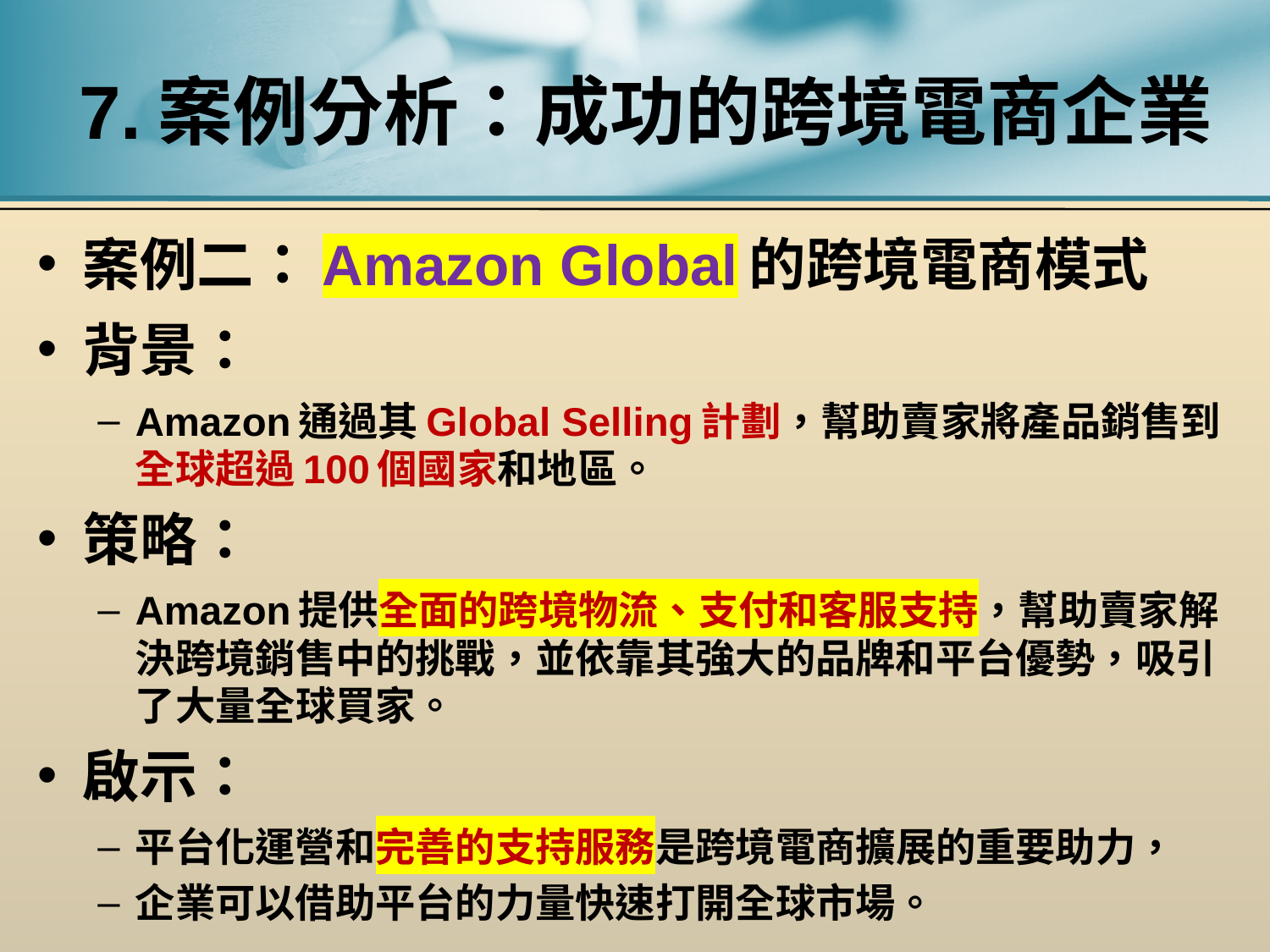

# 7.案例分析：成功的跨境電商企業
案例二：Amazon Global的跨境電商模式
背景：
Amazon通過其Global Selling計劃，幫助賣家將產品銷售到全球超過100個國家和地區。
策略：
Amazon提供全面的跨境物流、支付和客服支持，幫助賣家解決跨境銷售中的挑戰，並依靠其強大的品牌和平台優勢，吸引了大量全球買家。
啟示：
平台化運營和完善的支持服務是跨境電商擴展的重要助力，
企業可以借助平台的力量快速打開全球市場。